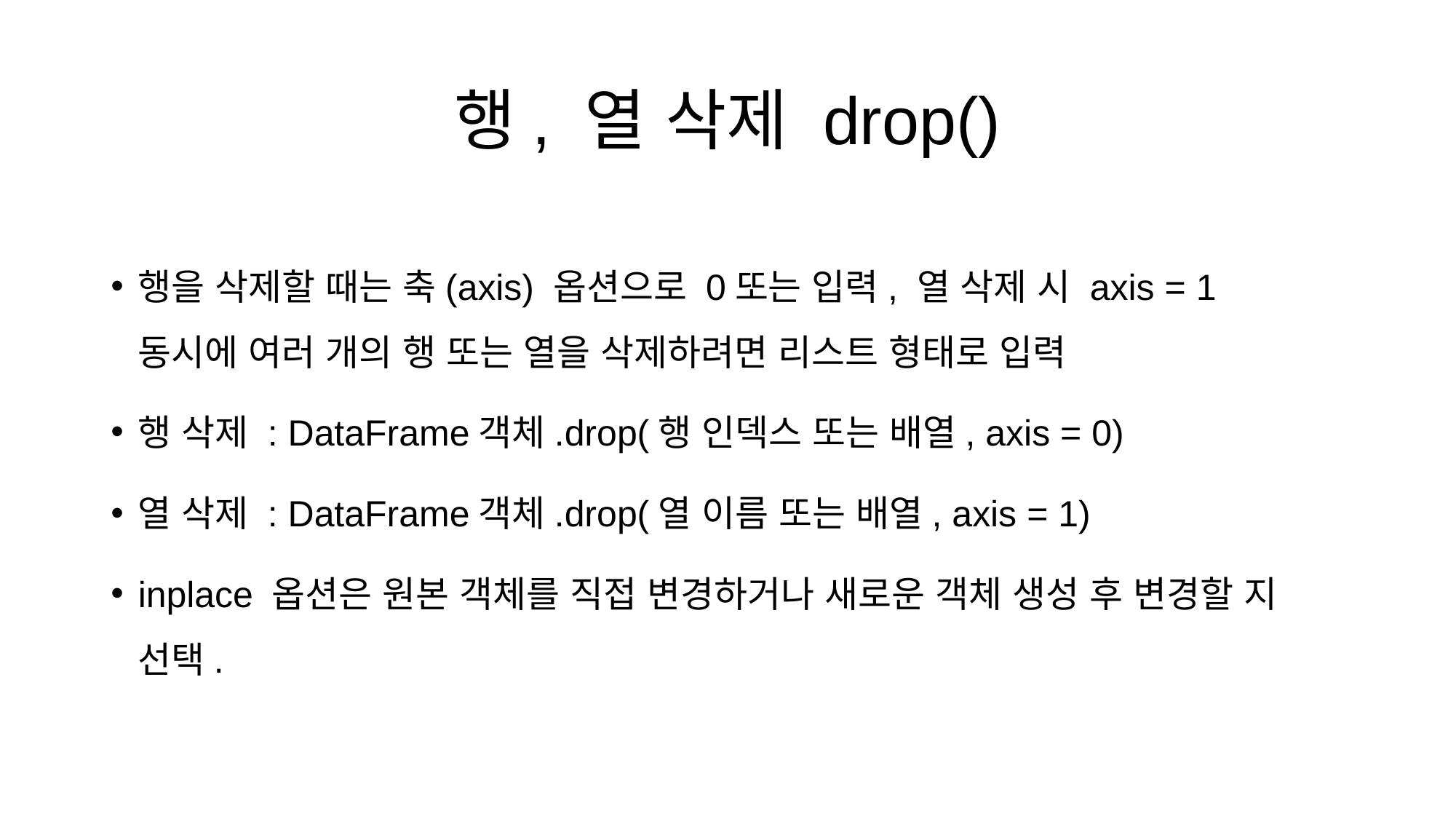

# 행, 열 삭제 drop()
행을 삭제할 때는 축(axis) 옵션으로 0또는 입력, 열 삭제 시 axis = 1
동시에 여러 개의 행 또는 열을 삭제하려면 리스트 형태로 입력
행 삭제 : DataFrame객체.drop(행 인덱스 또는 배열, axis = 0)
열 삭제 : DataFrame객체.drop(열 이름 또는 배열, axis = 1)
inplace 옵션은 원본 객체를 직접 변경하거나 새로운 객체 생성 후 변경할 지 선택.